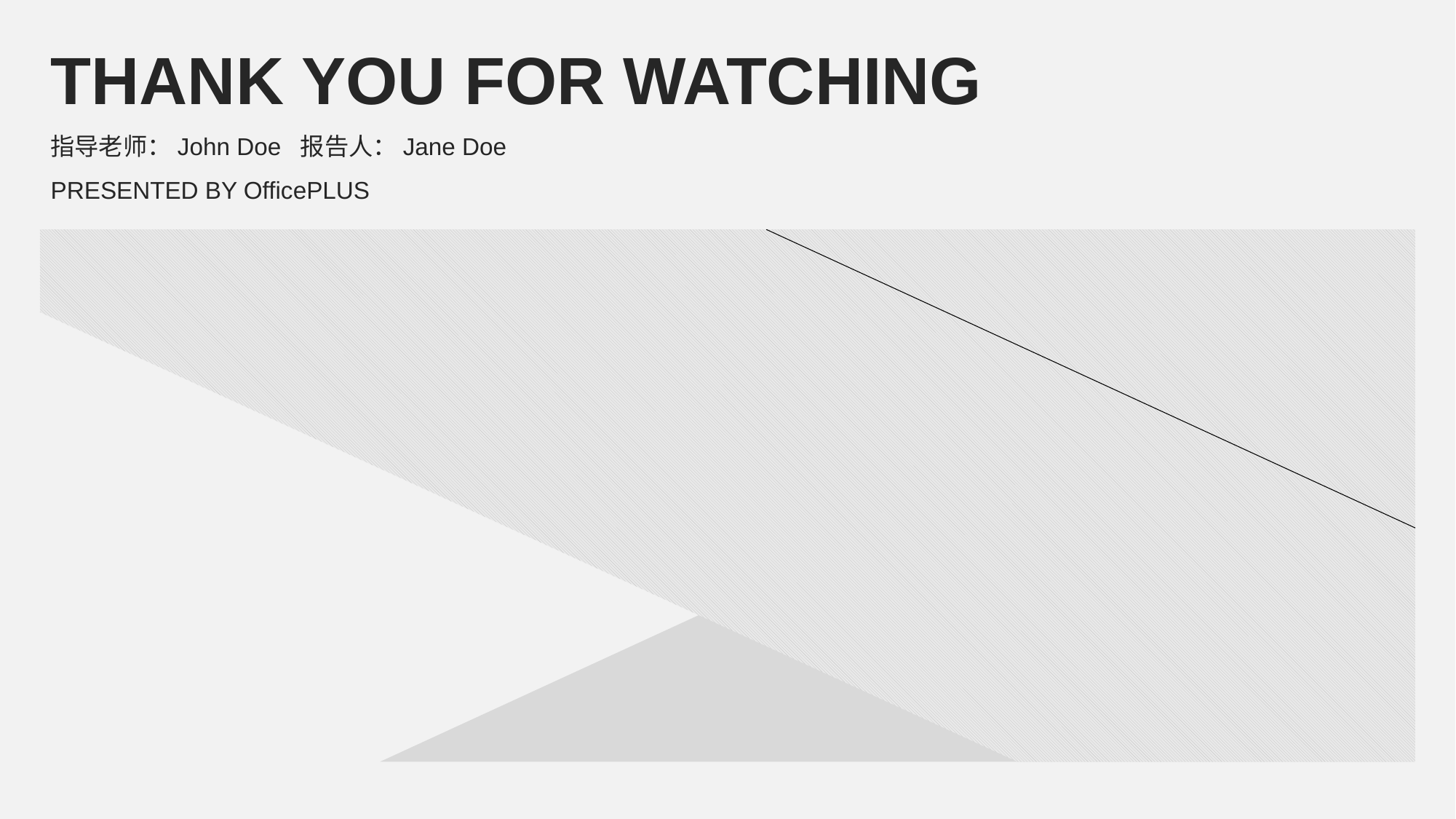

THANK YOU FOR WATCHING
指导老师：John Doe  报告人：Jane Doe
PRESENTED BY OfficePLUS